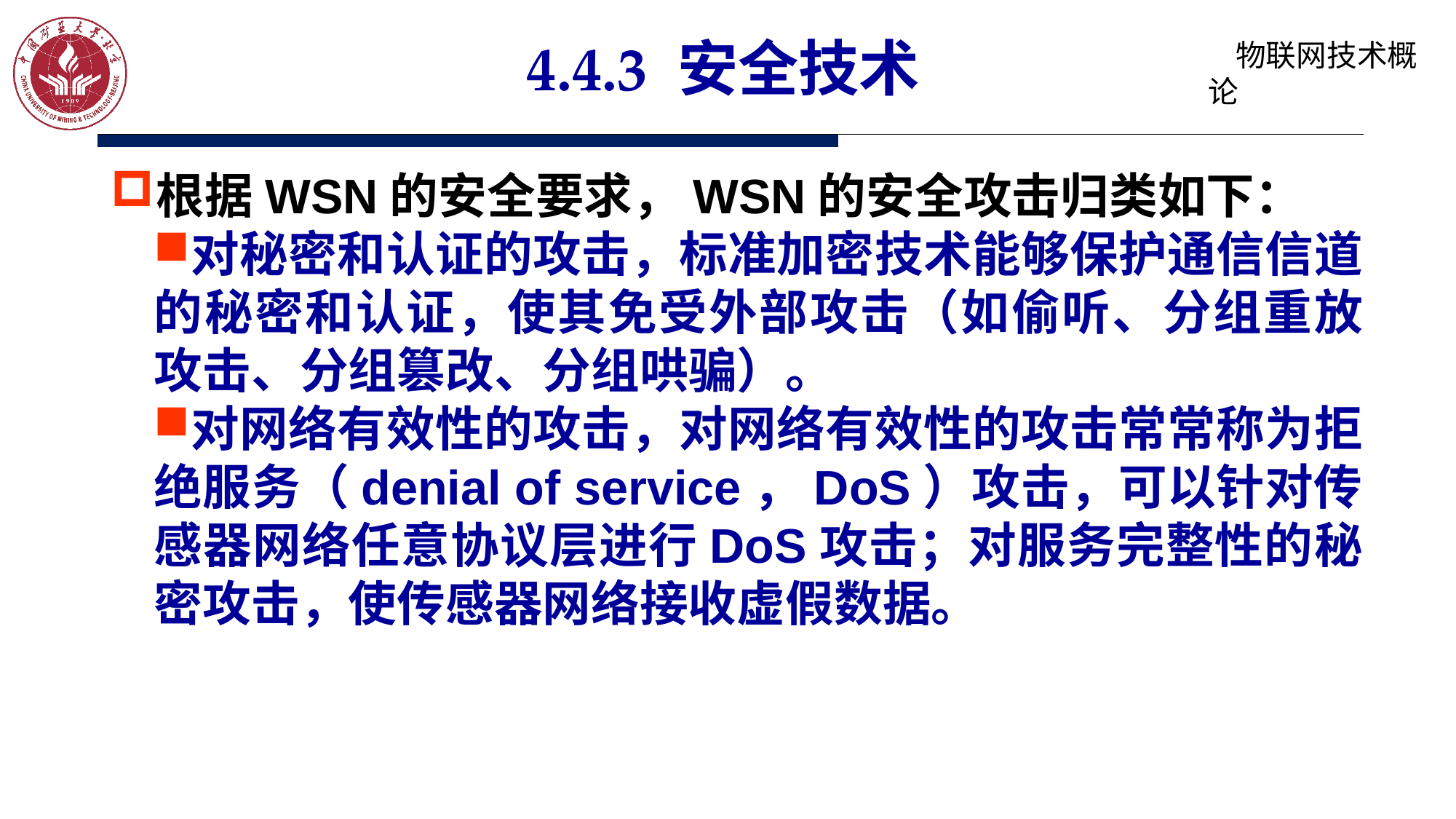

# 4.4.3 安全技术
根据WSN的安全要求，WSN的安全攻击归类如下：
对秘密和认证的攻击，标准加密技术能够保护通信信道的秘密和认证，使其免受外部攻击（如偷听、分组重放攻击、分组篡改、分组哄骗）。
对网络有效性的攻击，对网络有效性的攻击常常称为拒绝服务（denial of service，DoS）攻击，可以针对传感器网络任意协议层进行DoS攻击；对服务完整性的秘密攻击，使传感器网络接收虚假数据。